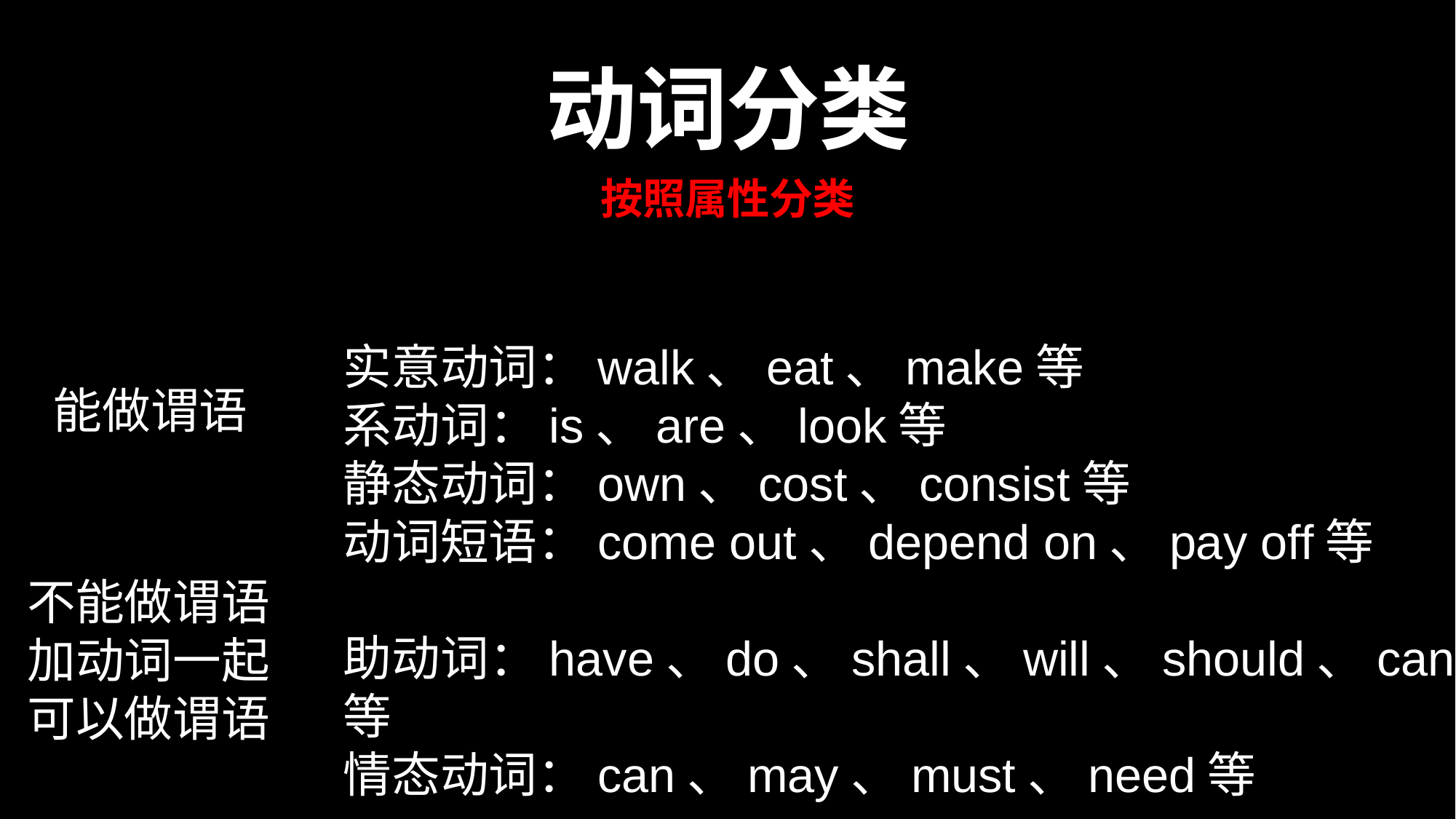

动词分类
按照属性分类
实意动词：walk、eat、make等
系动词：is、are、look等
静态动词：own、cost、consist等
动词短语：come out、depend on、pay off等

助动词：have、do、shall、will、should、can等
情态动词：can、may、must、need等
能做谓语
不能做谓语
加动词一起可以做谓语